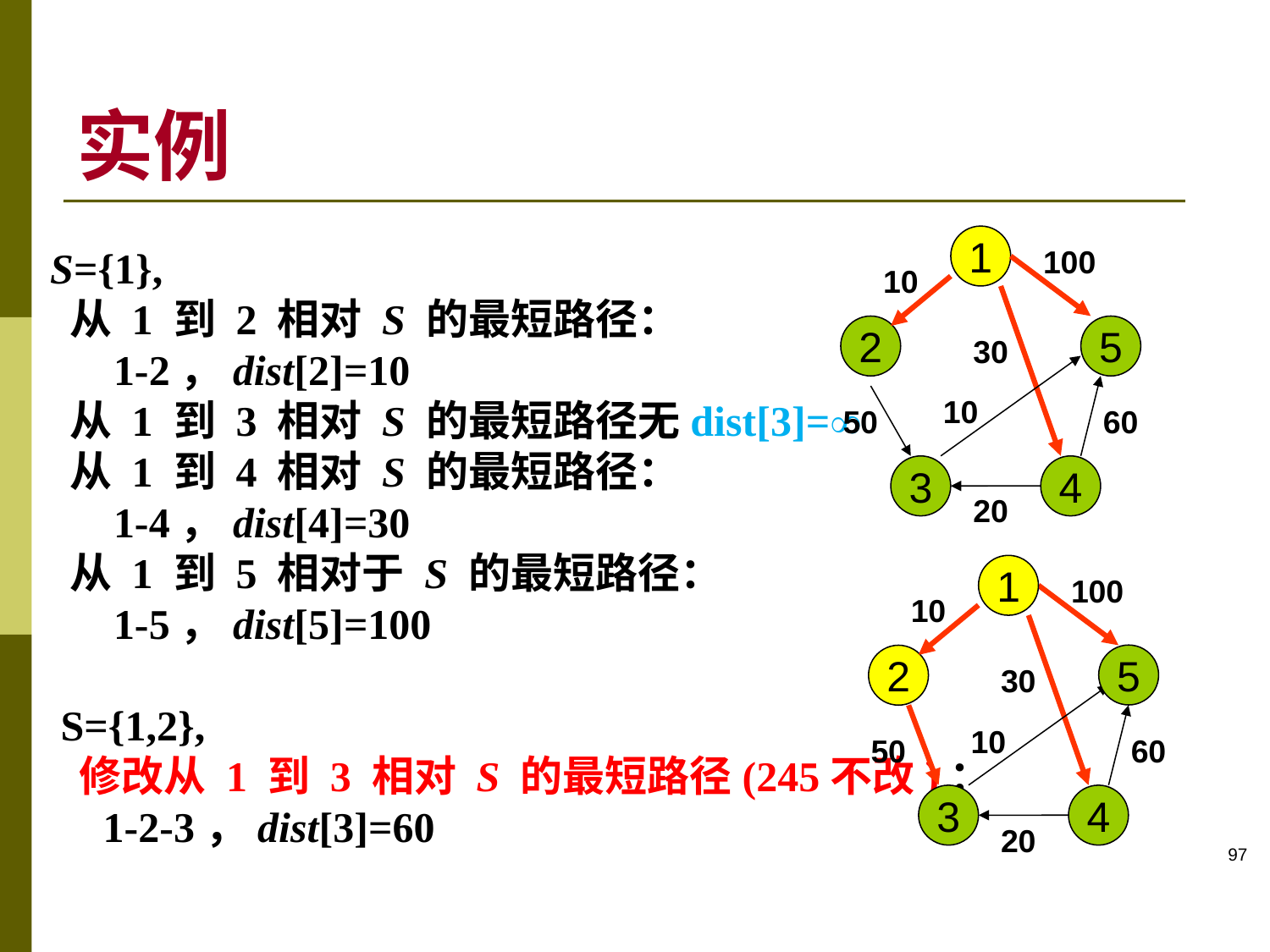

# 实例
1
100
10
2
5
30
10
50
3
4
20
60

S={1},
 从 1 到 2 相对 S 的最短路径：
      1-2，dist[2]=10
 从 1 到 3 相对 S 的最短路径无dist[3]=∞
 从 1 到 4 相对 S 的最短路径：
      1-4，dist[4]=30
 从 1 到 5 相对于 S 的最短路径：
      1-5，dist[5]=100

 S={1,2},
  修改从 1 到 3 相对 S 的最短路径(245不改)：
     1-2-3，dist[3]=60
1
100
10
5
2
30
10
50
60
3
4
20

97